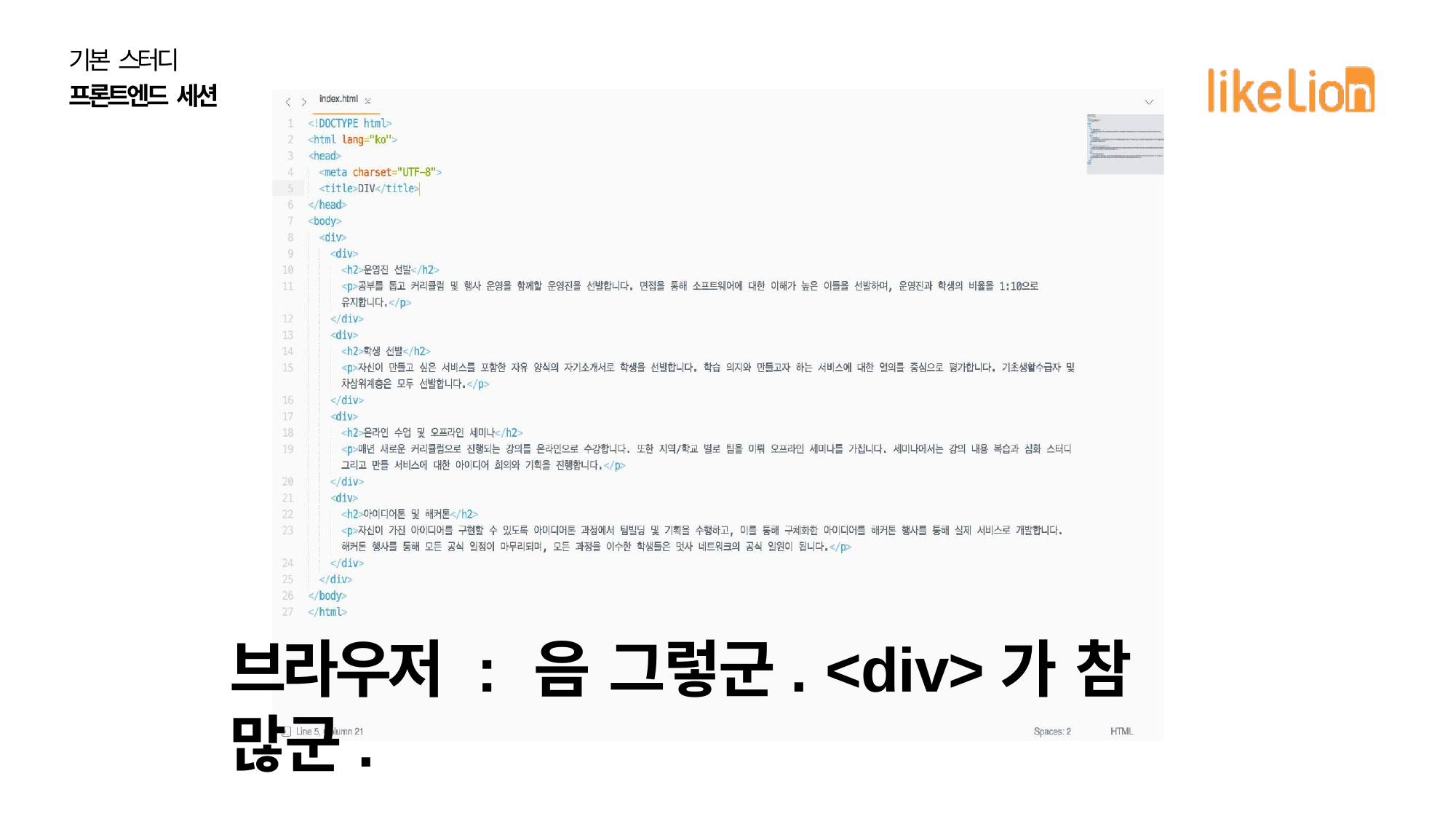

기본 스터디
프론트엔드 세션

브라우저 : 음 그렇군. <div>가 참 많군.